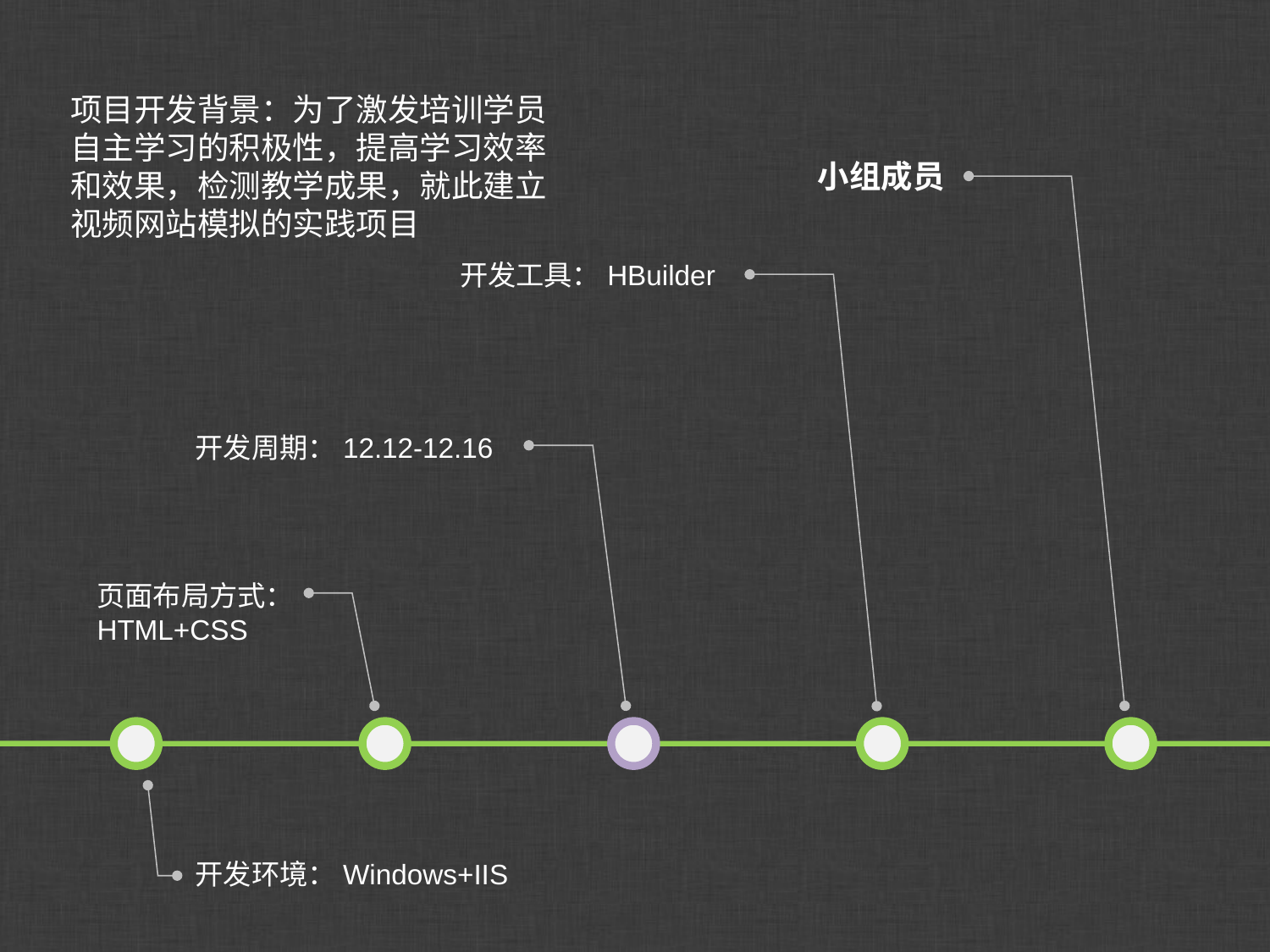

项目开发背景：为了激发培训学员自主学习的积极性，提高学习效率和效果，检测教学成果，就此建立视频网站模拟的实践项目
小组成员

开发工具：HBuilder

开发周期：12.12-12.16

页面布局方式：HTML+CSS

开发环境：Windows+IIS